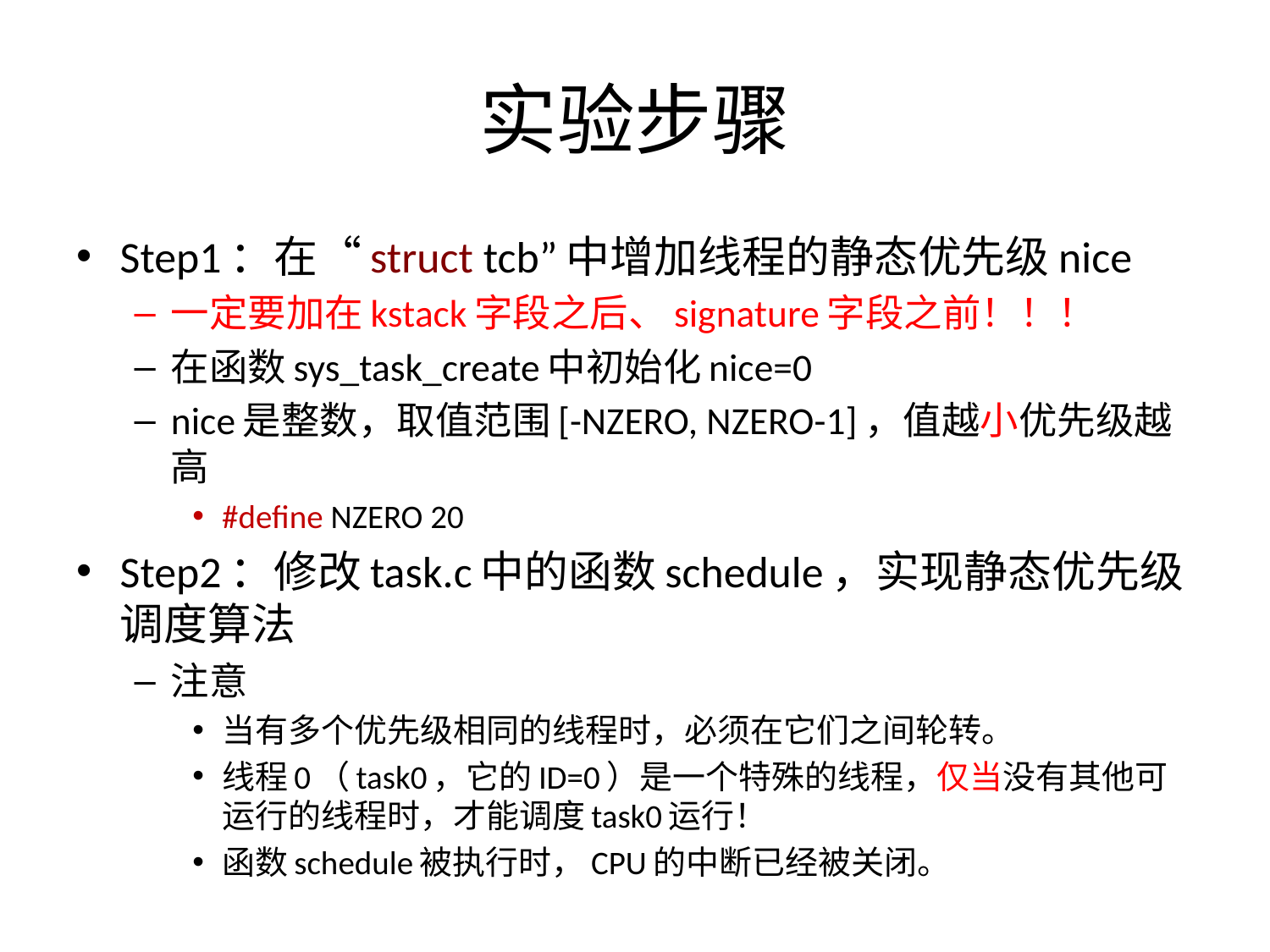

# 实验步骤
Step1：在“struct tcb”中增加线程的静态优先级nice
一定要加在kstack字段之后、signature字段之前！！！
在函数sys_task_create中初始化nice=0
nice是整数，取值范围[-NZERO, NZERO-1]，值越小优先级越高
#define NZERO 20
Step2：修改task.c中的函数schedule，实现静态优先级调度算法
注意
当有多个优先级相同的线程时，必须在它们之间轮转。
线程0（task0，它的ID=0）是一个特殊的线程，仅当没有其他可运行的线程时，才能调度task0运行！
函数schedule被执行时，CPU的中断已经被关闭。